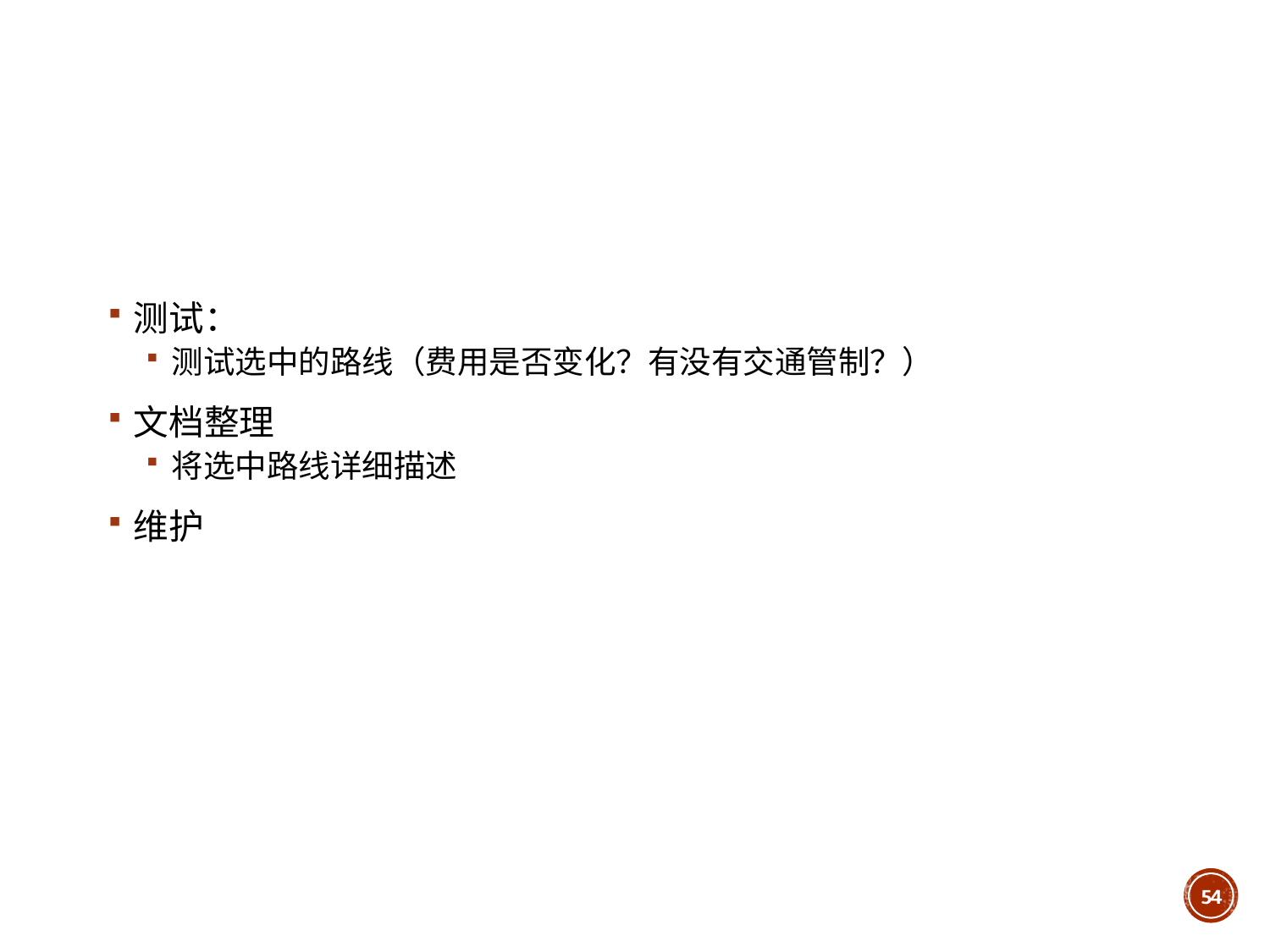

#
测试：
测试选中的路线（费用是否变化？有没有交通管制？）
文档整理
将选中路线详细描述
维护

54